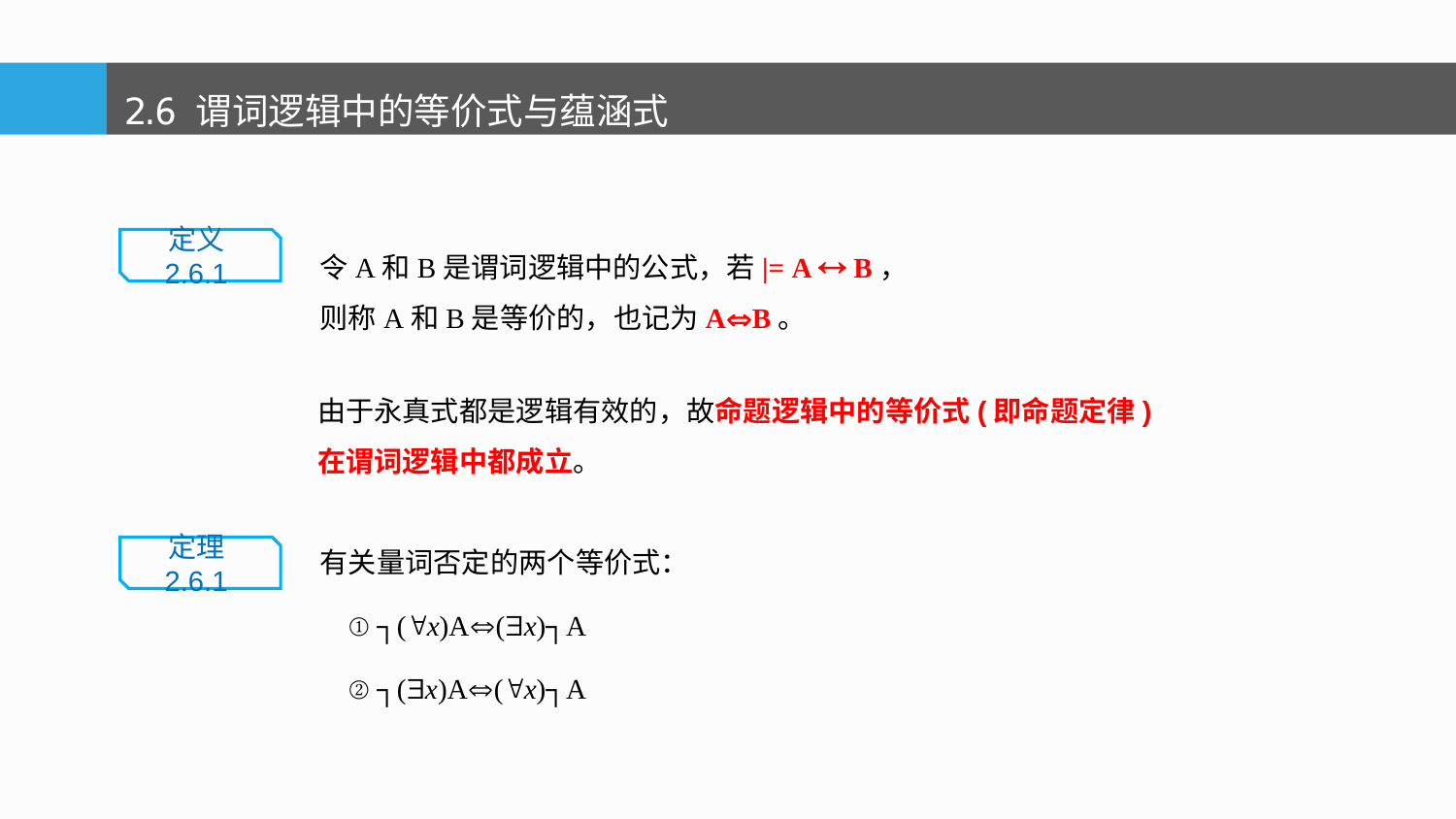

2.6 谓词逻辑中的等价式与蕴涵式

令A和B是谓词逻辑中的公式，若|= A ↔ B，
则称A和B是等价的，也记为A⇔B。
定义2.6.1
由于永真式都是逻辑有效的，故命题逻辑中的等价式(即命题定律)
在谓词逻辑中都成立。
有关量词否定的两个等价式：
    ① ┐(∀x)A⇔(∃x)┐A
    ② ┐(∃x)A⇔(∀x)┐A
定理2.6.1